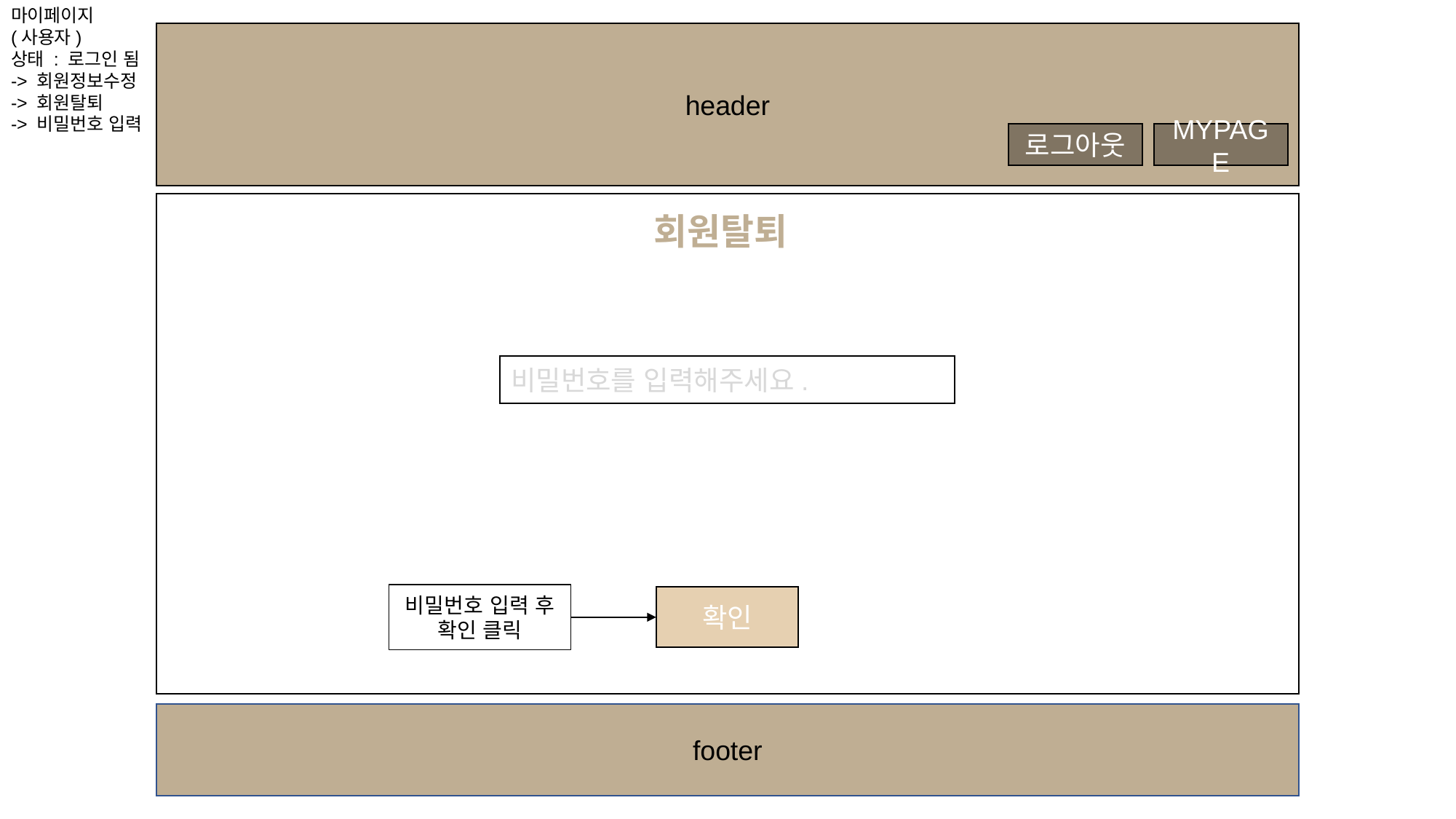

마이페이지
(사용자)
상태 : 로그인 됨
-> 회원정보수정
-> 회원탈퇴
-> 비밀번호 입력
header
로그아웃
MYPAGE

회원탈퇴
비밀번호를 입력해주세요.
비밀번호 입력 후 확인 클릭
확인
footer